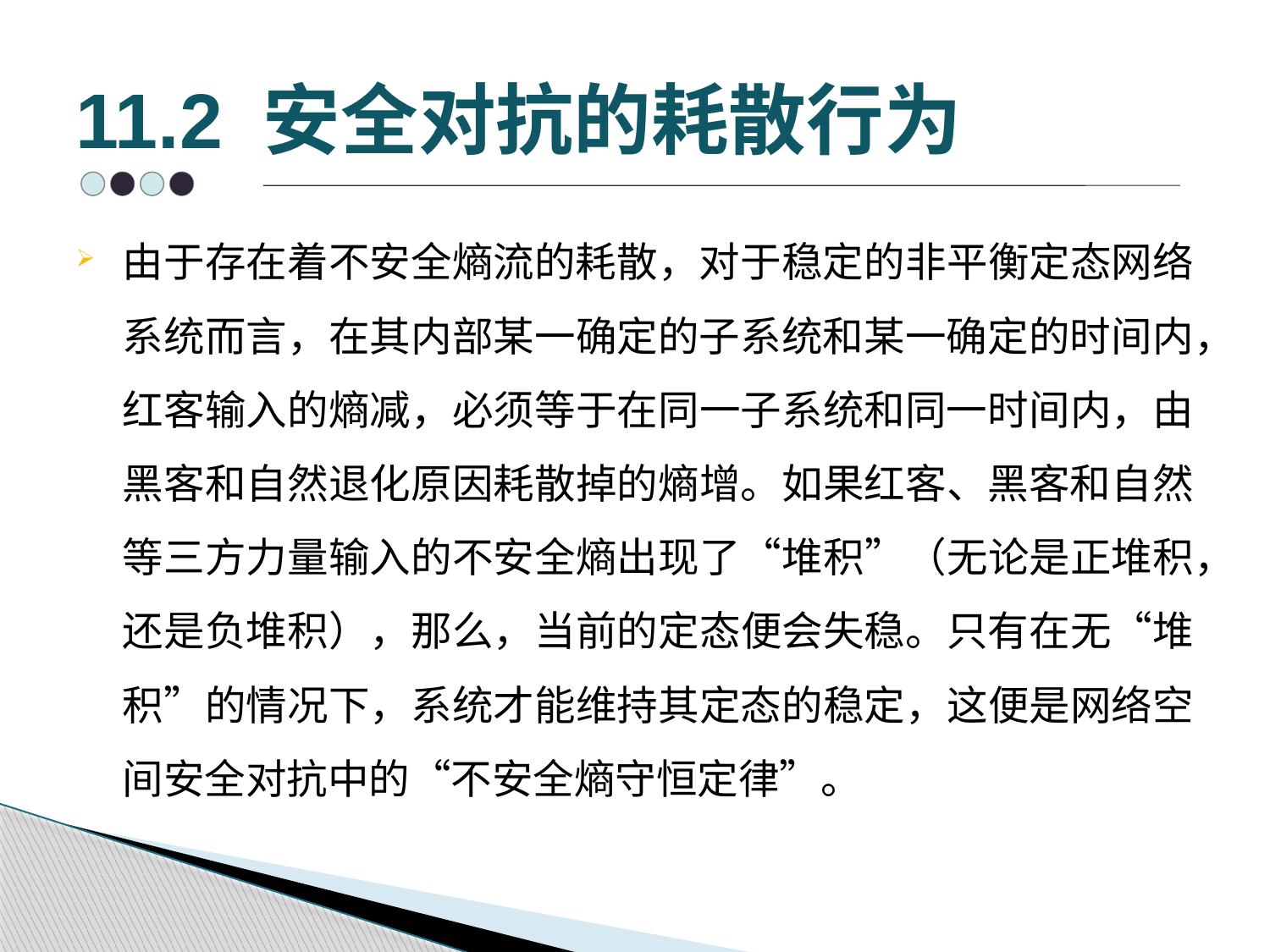

# 11.2 安全对抗的耗散行为

由于存在着不安全熵流的耗散，对于稳定的非平衡定态网络系统而言，在其内部某一确定的子系统和某一确定的时间内，红客输入的熵减，必须等于在同一子系统和同一时间内，由黑客和自然退化原因耗散掉的熵增。如果红客、黑客和自然等三方力量输入的不安全熵出现了“堆积”（无论是正堆积，还是负堆积），那么，当前的定态便会失稳。只有在无“堆积”的情况下，系统才能维持其定态的稳定，这便是网络空间安全对抗中的“不安全熵守恒定律”。